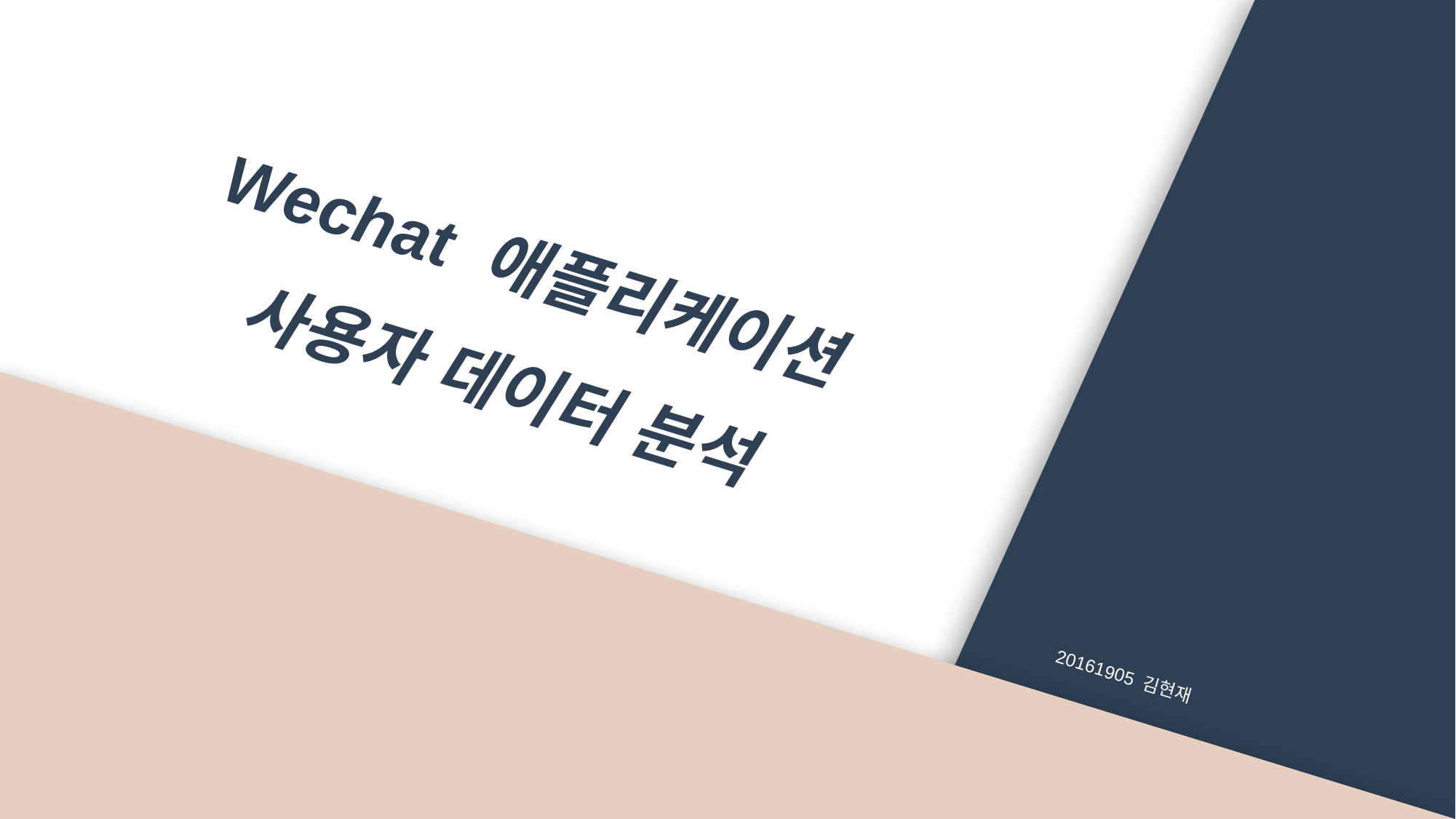

Wechat 애플리케이션 사용자 데이터 분석

20161905 김현재